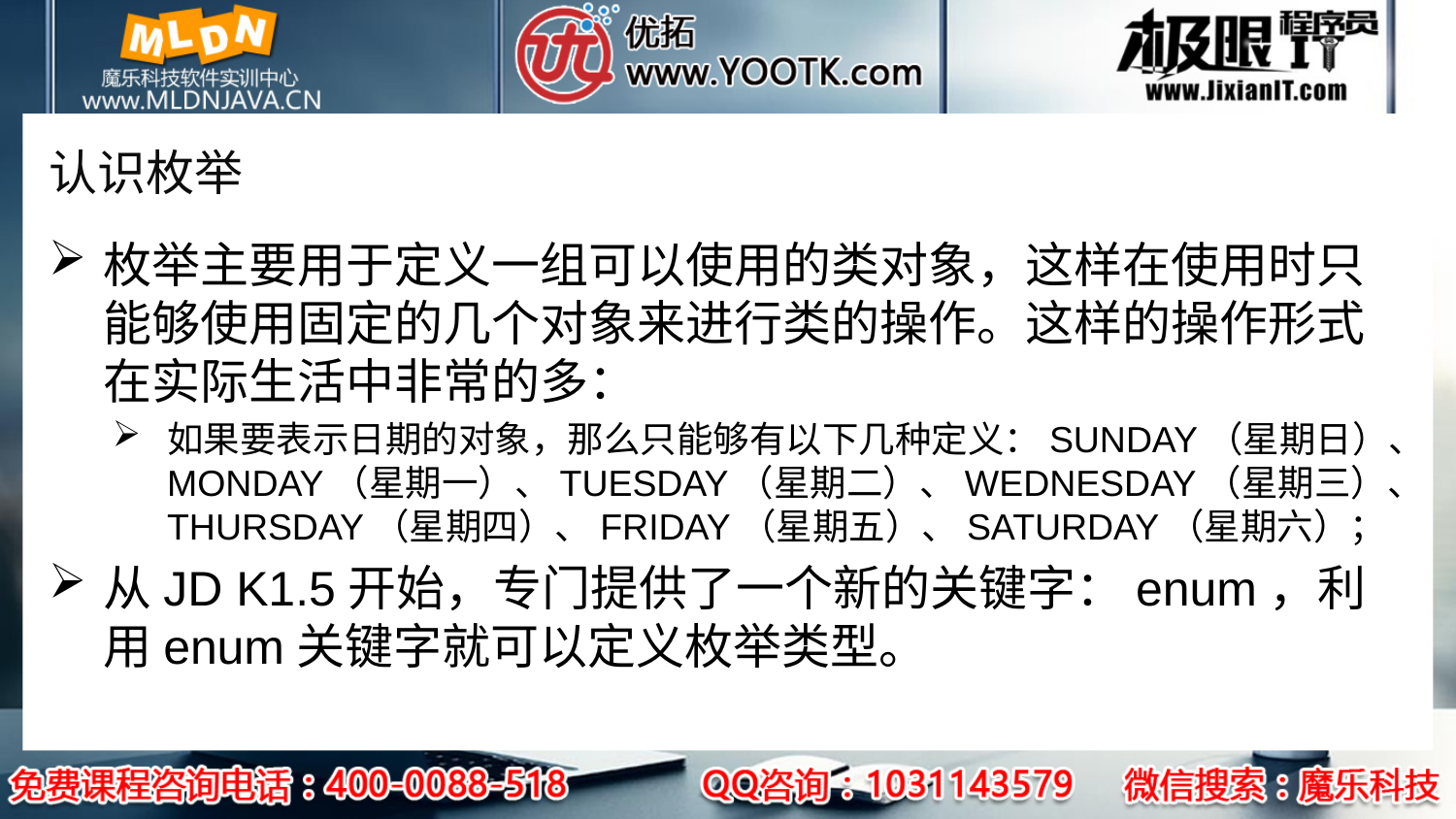

# 认识枚举
枚举主要用于定义一组可以使用的类对象，这样在使用时只能够使用固定的几个对象来进行类的操作。这样的操作形式在实际生活中非常的多：
如果要表示日期的对象，那么只能够有以下几种定义：SUNDAY（星期日）、MONDAY（星期一）、TUESDAY（星期二）、WEDNESDAY（星期三）、THURSDAY（星期四）、FRIDAY（星期五）、SATURDAY（星期六）；
从JD K1.5开始，专门提供了一个新的关键字：enum，利用enum关键字就可以定义枚举类型。